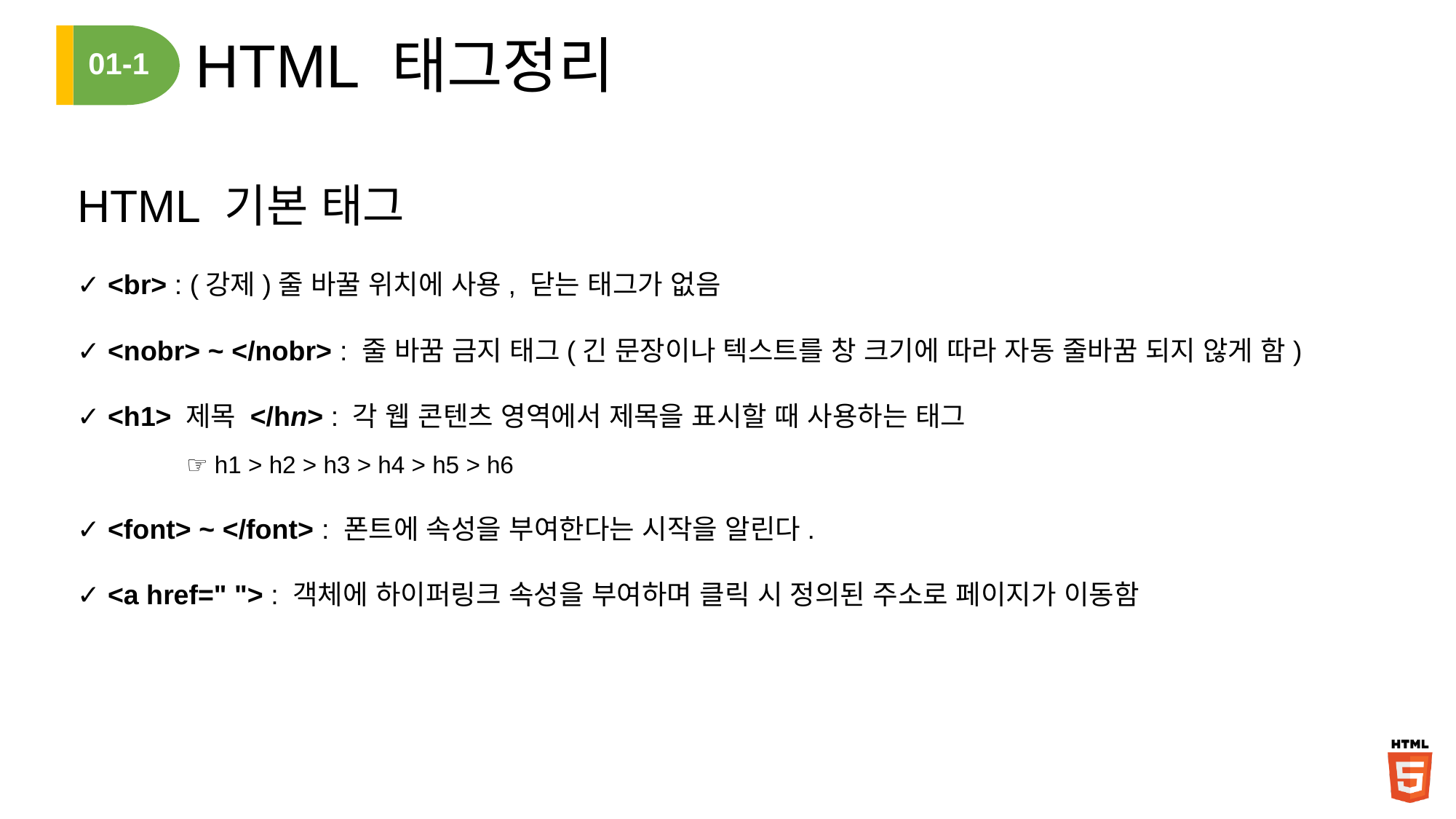

HTML 태그정리
01-1
HTML 기본 태그

✓ <br> : (강제)줄 바꿀 위치에 사용, 닫는 태그가 없음

✓ <nobr> ~ </nobr> : 줄 바꿈 금지 태그(긴 문장이나 텍스트를 창 크기에 따라 자동 줄바꿈 되지 않게 함)

✓ <h1> 제목 </hn> : 각 웹 콘텐츠 영역에서 제목을 표시할 때 사용하는 태그

	☞ h1 > h2 > h3 > h4 > h5 > h6

✓ <font> ~ </font> : 폰트에 속성을 부여한다는 시작을 알린다.

✓ <a href=" "> : 객체에 하이퍼링크 속성을 부여하며 클릭 시 정의된 주소로 페이지가 이동함